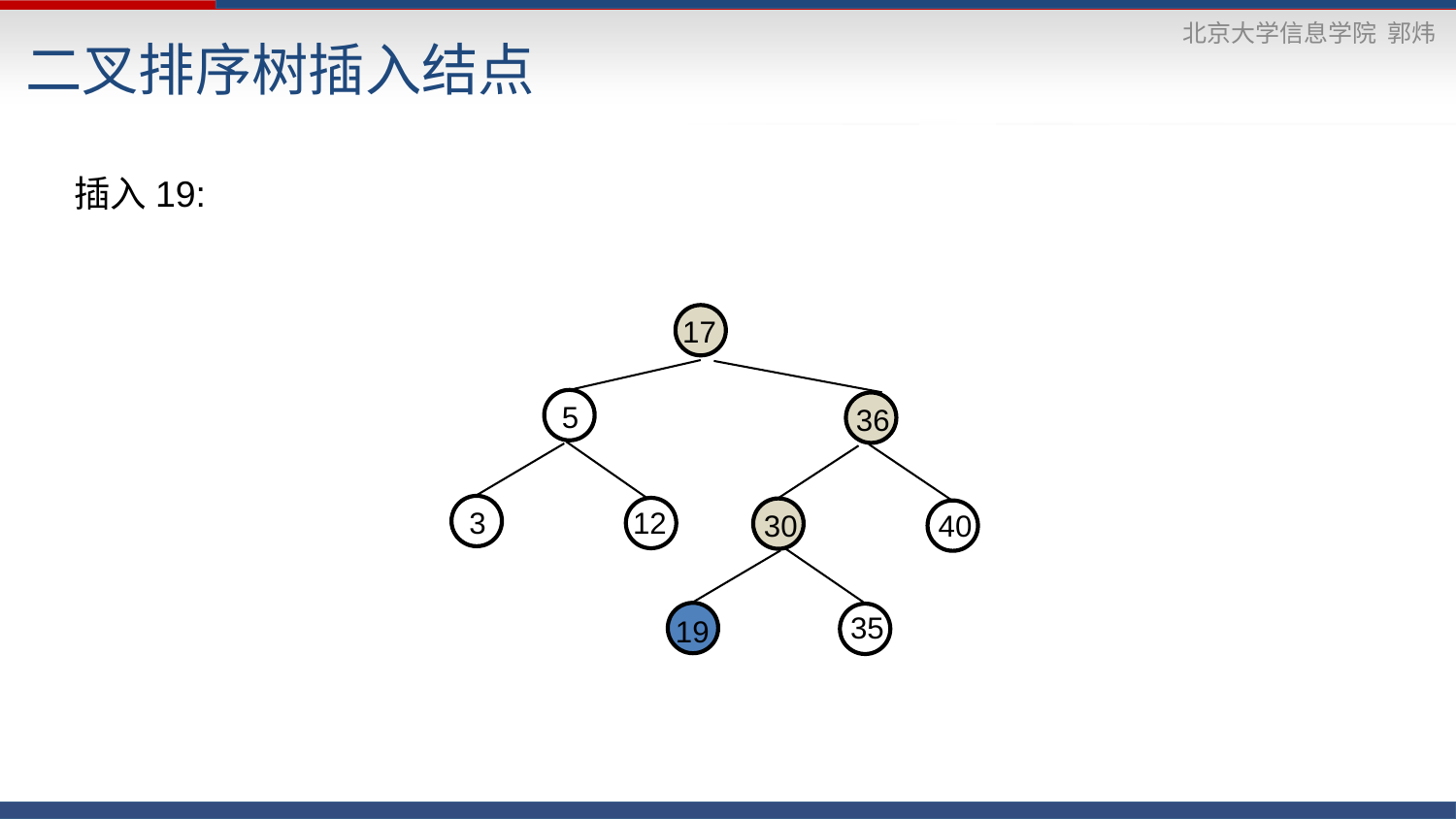

二叉排序树插入结点
插入19:

17

 5

 36

 3
 12

 30
 40

 35

19
7